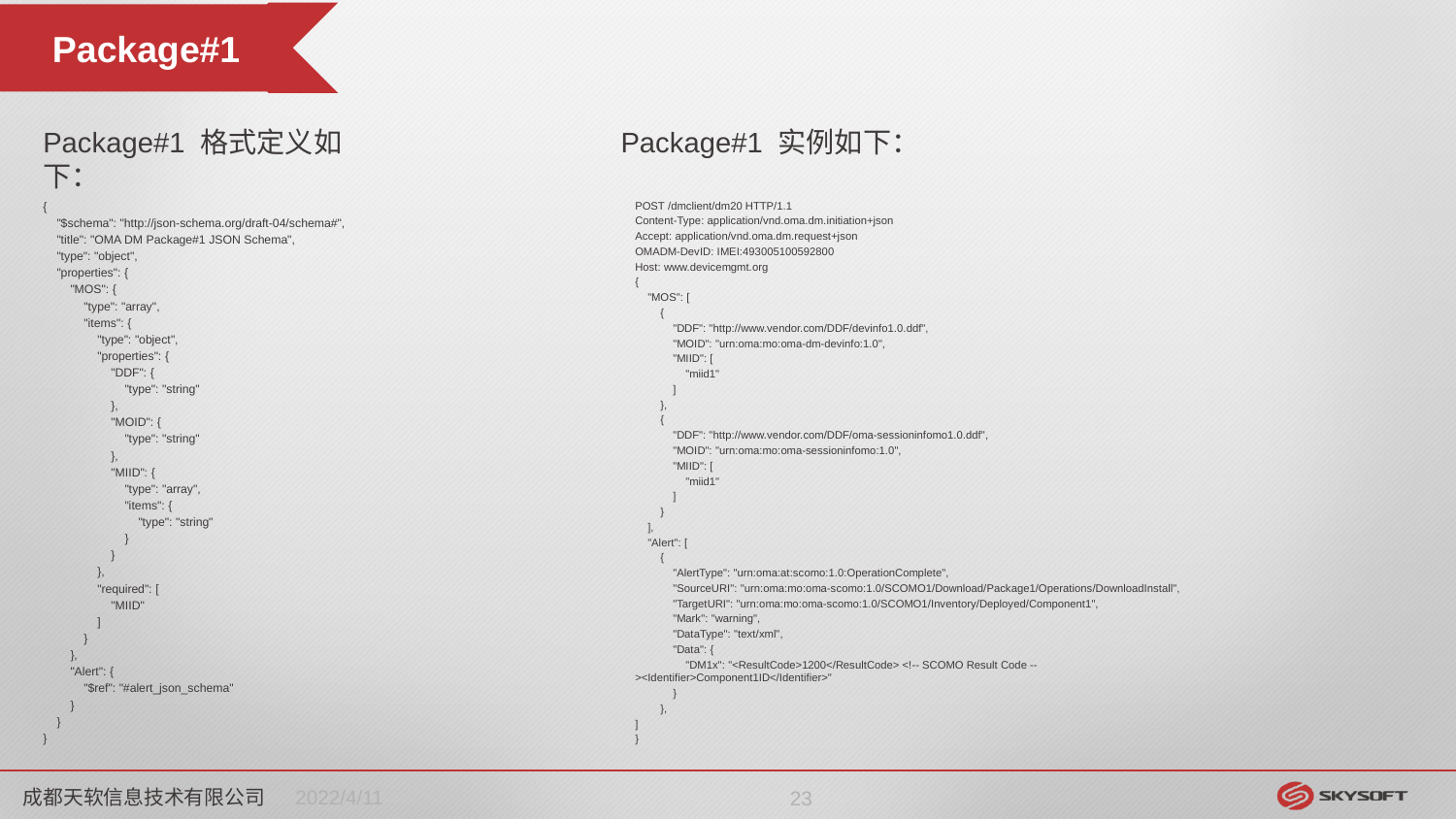

Package#1

Package#1 实例如下：
Package#1 格式定义如下：
{
    "$schema": "http://json-schema.org/draft-04/schema#",
    "title": "OMA DM Package#1 JSON Schema",
    "type": "object",
    "properties": {
        "MOS": {
            "type": "array",
            "items": {
                "type": "object",
                "properties": {
                    "DDF": {
                        "type": "string"
                    },
                    "MOID": {
                        "type": "string"
                    },
                    "MIID": {
                        "type": "array",
                        "items": {
                            "type": "string"
                        }
                    }
                },
                "required": [
                    "MIID"
                ]
            }
        },
        "Alert": {
            "$ref": "#alert_json_schema"
        }
    }
}
POST /dmclient/dm20 HTTP/1.1
Content-Type: application/vnd.oma.dm.initiation+json
Accept: application/vnd.oma.dm.request+json
OMADM-DevID: IMEI:493005100592800
Host: www.devicemgmt.org
{
    "MOS": [
        {
            "DDF": "http://www.vendor.com/DDF/devinfo1.0.ddf",
            "MOID": "urn:oma:mo:oma-dm-devinfo:1.0",
            "MIID": [
                "miid1"
            ]
        },
        {
            "DDF": "http://www.vendor.com/DDF/oma-sessioninfomo1.0.ddf",
            "MOID": "urn:oma:mo:oma-sessioninfomo:1.0",
            "MIID": [
                "miid1"
            ]
        }
    ],
    "Alert": [
        {
            "AlertType": "urn:oma:at:scomo:1.0:OperationComplete",
            "SourceURI": "urn:oma:mo:oma-scomo:1.0/SCOMO1/Download/Package1/Operations/DownloadInstall",
            "TargetURI": "urn:oma:mo:oma-scomo:1.0/SCOMO1/Inventory/Deployed/Component1",
            "Mark": "warning",
            "DataType": "text/xml",
            "Data": {
                "DM1x": "<ResultCode>1200</ResultCode> <!-- SCOMO Result Code --><Identifier>Component1ID</Identifier>"
            }
        },
]
}
成都天软信息技术有限公司
2022/4/11
23